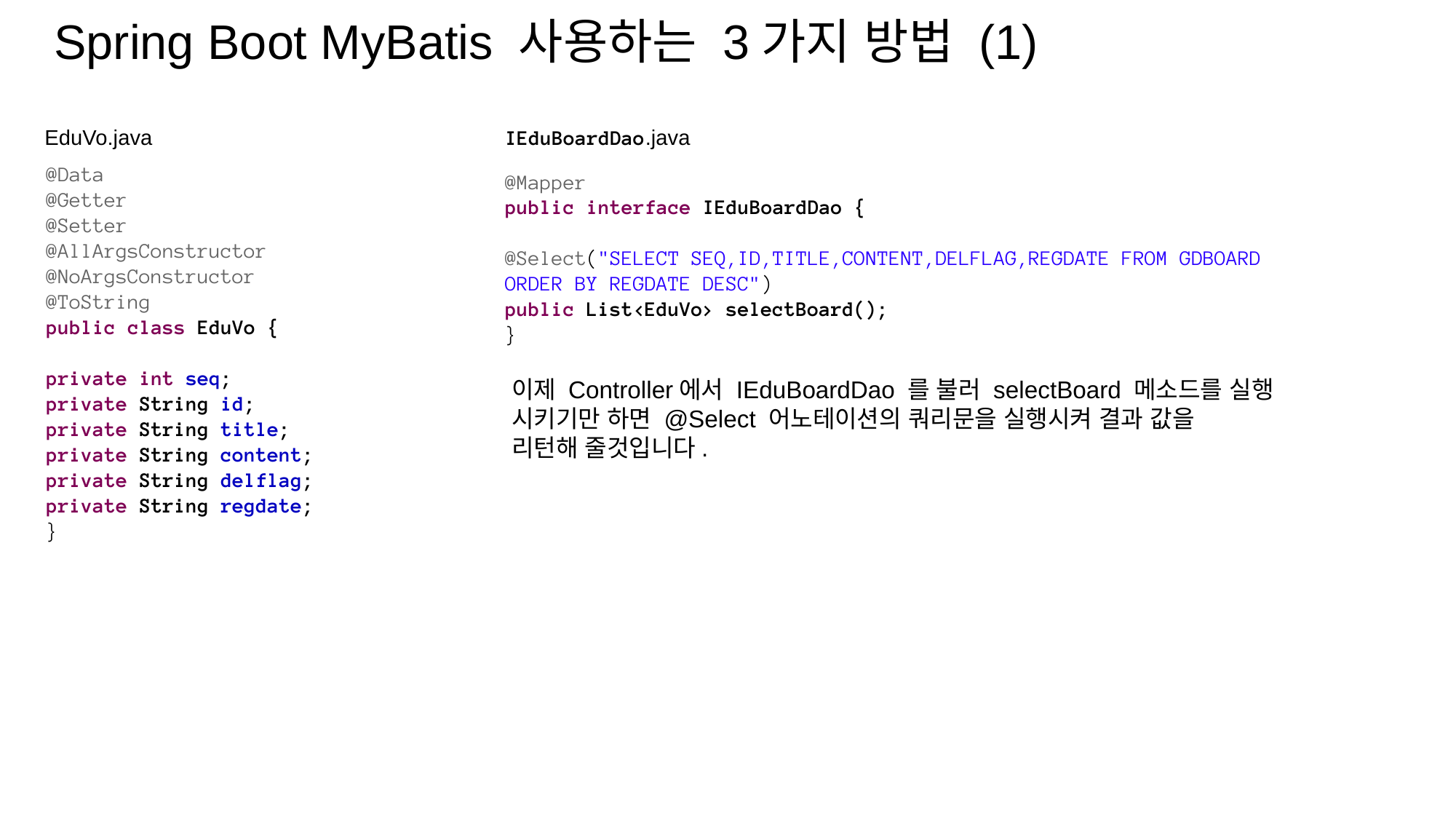

Spring Boot MyBatis 사용하는 3가지 방법 (1)
EduVo.java
IEduBoardDao.java
@Data
@Getter
@Setter
@AllArgsConstructor
@NoArgsConstructor
@ToString
public class EduVo {

private int seq;
private String id;
private String title;
private String content;
private String delflag;
private String regdate;
}
@Mapper
public interface IEduBoardDao {

@Select("SELECT SEQ,ID,TITLE,CONTENT,DELFLAG,REGDATE FROM GDBOARD ORDER BY REGDATE DESC")
public List<EduVo> selectBoard();
}
이제 Controller에서 IEduBoardDao 를 불러 selectBoard 메소드를 실행
시키기만 하면 @Select 어노테이션의 쿼리문을 실행시켜 결과 값을
리턴해 줄것입니다.